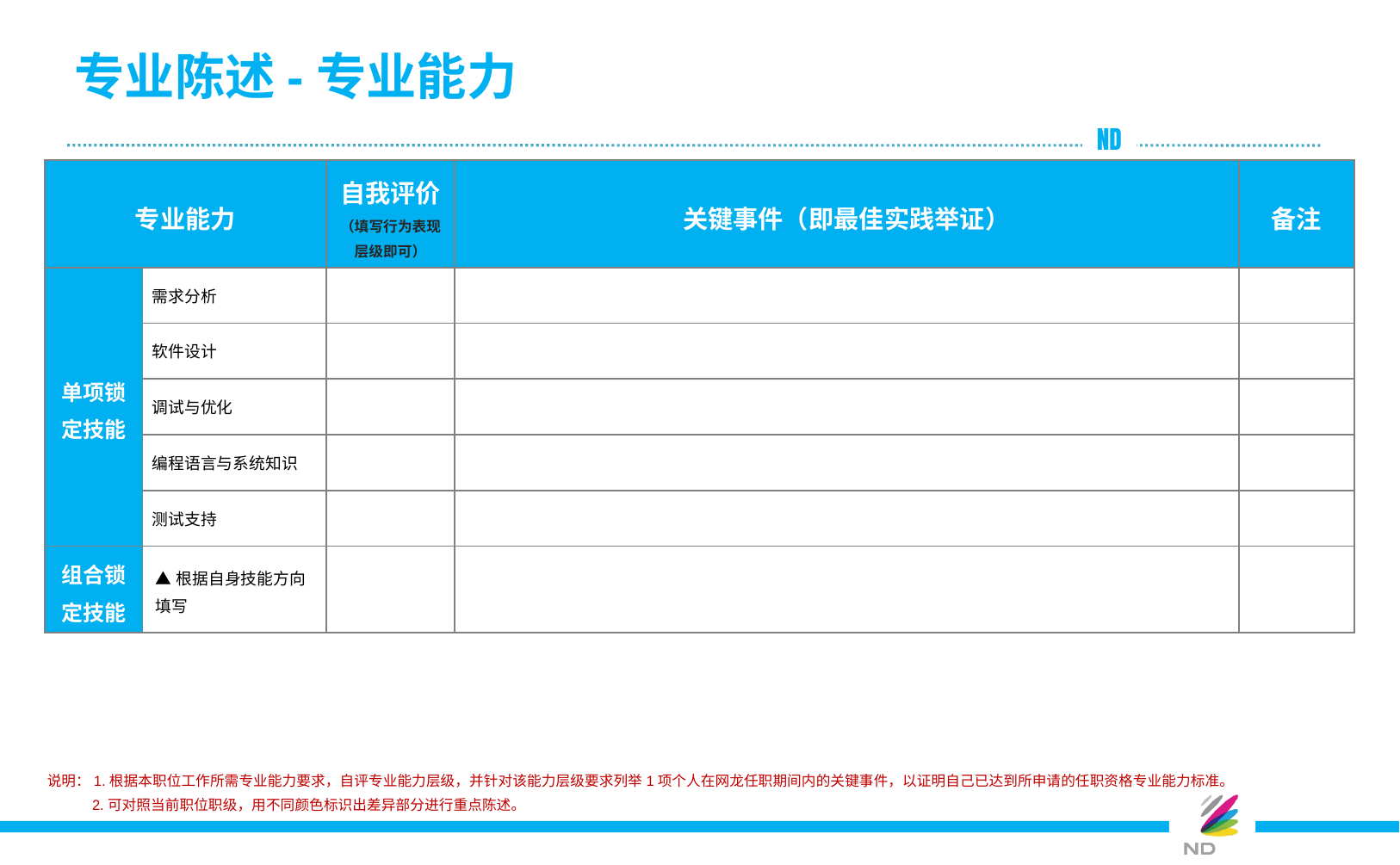

# 专业陈述-专业能力
| 专业能力 |  | 自我评价 （填写行为表现层级即可） | 关键事件（即最佳实践举证） | 备注 |
| --- | --- | --- | --- | --- |
| 单项锁定技能 | 需求分析 |  |  |  |
|  | 软件设计 |  |  |  |
|  | 调试与优化 |  |  |  |
|  | 编程语言与系统知识 |  |  |  |
|  | 测试支持 |  |  |  |
| 组合锁定技能 | ▲根据自身技能方向填写 |  |  |  |
说明：1.根据本职位工作所需专业能力要求，自评专业能力层级，并针对该能力层级要求列举1项个人在网龙任职期间内的关键事件，以证明自己已达到所申请的任职资格专业能力标准。
           2.可对照当前职位职级，用不同颜色标识出差异部分进行重点陈述。
6